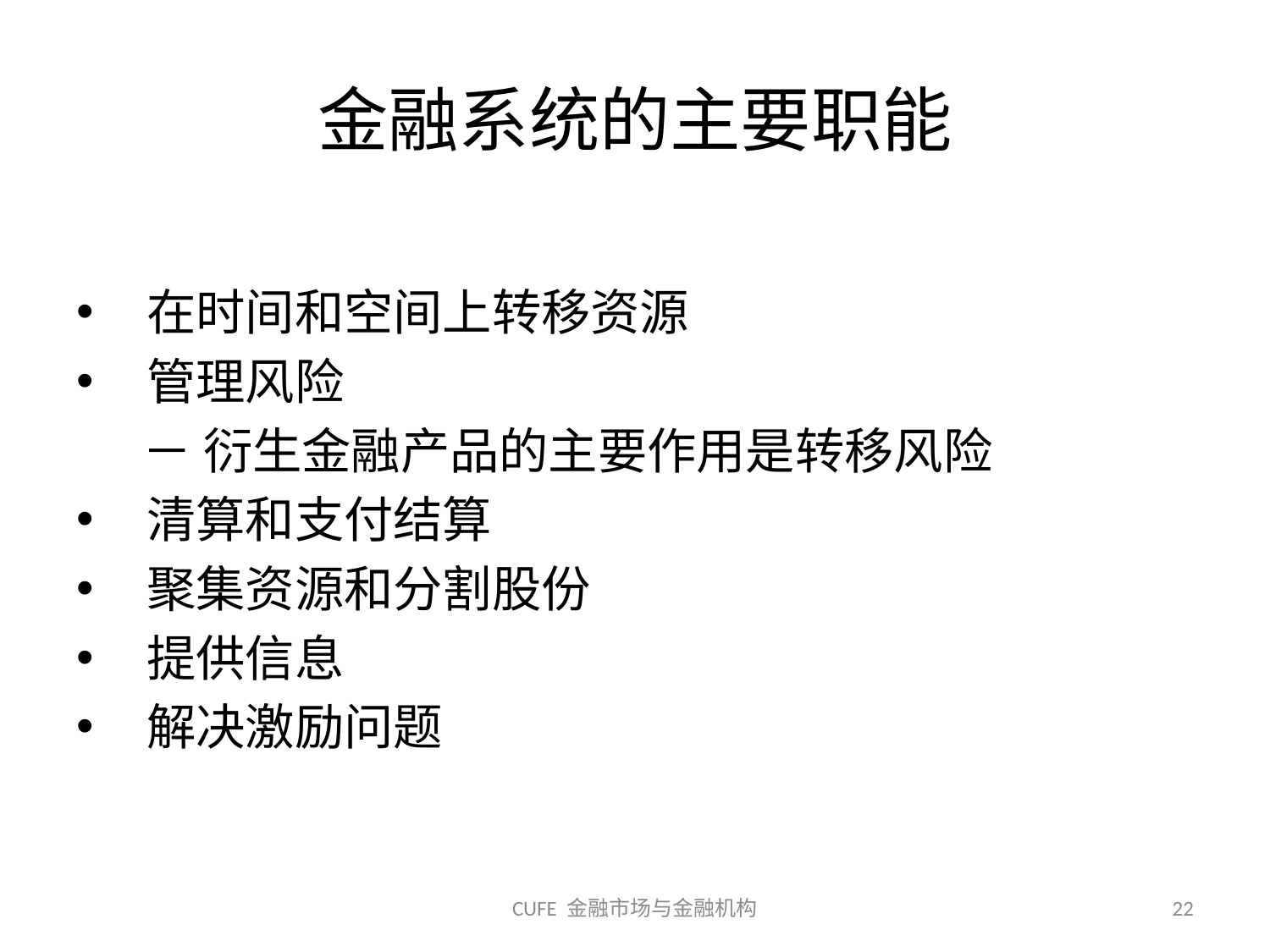

# 金融系统的主要职能
 在时间和空间上转移资源
 管理风险
     － 衍生金融产品的主要作用是转移风险
 清算和支付结算
 聚集资源和分割股份
 提供信息
 解决激励问题
CUFE 金融市场与金融机构
22